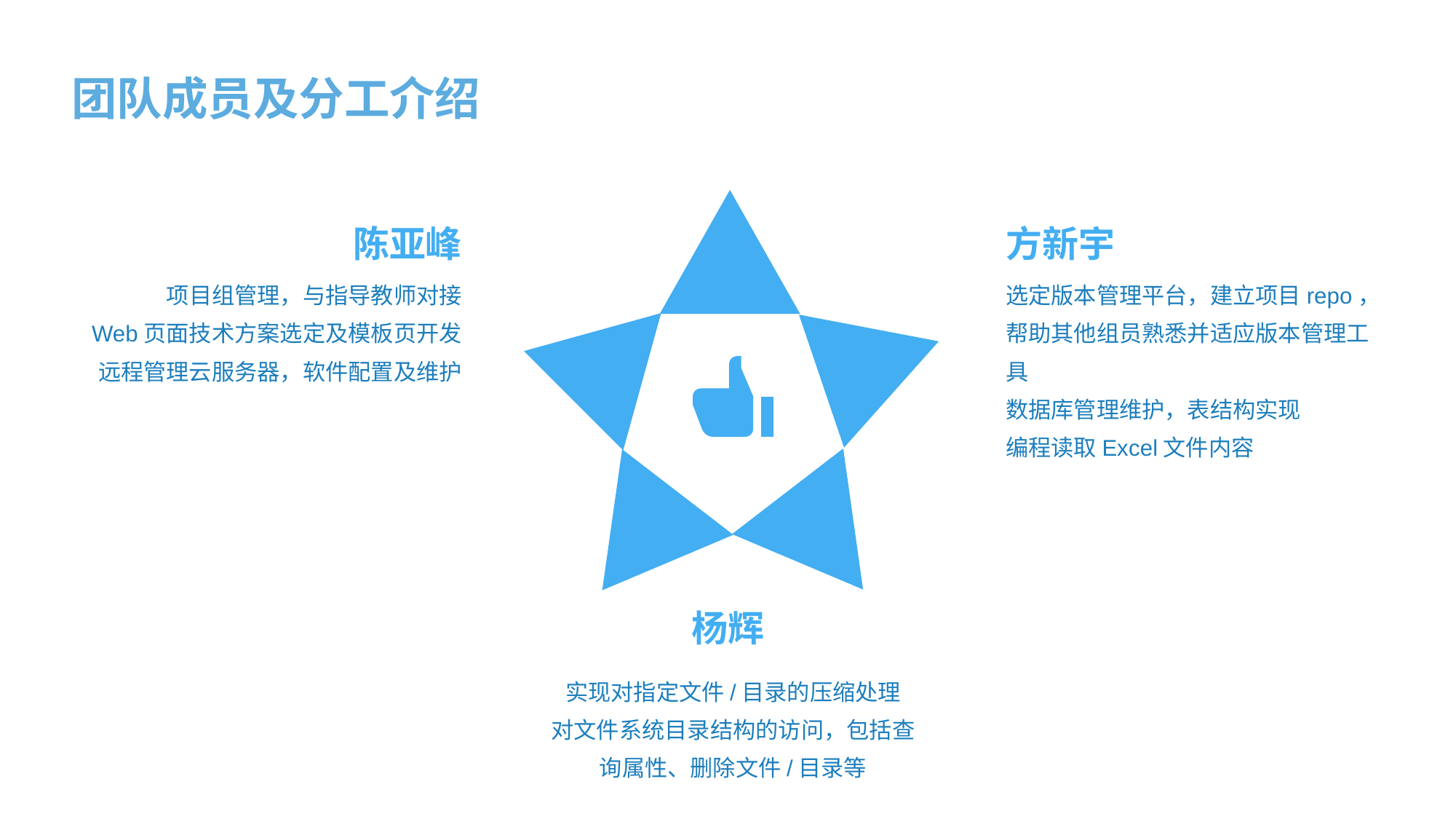

团队成员及分工介绍

陈亚峰
方新宇
项目组管理，与指导教师对接
Web页面技术方案选定及模板页开发远程管理云服务器，软件配置及维护
选定版本管理平台，建立项目repo，帮助其他组员熟悉并适应版本管理工具
数据库管理维护，表结构实现
编程读取Excel文件内容

杨辉
实现对指定文件/目录的压缩处理
对文件系统目录结构的访问，包括查询属性、删除文件/目录等